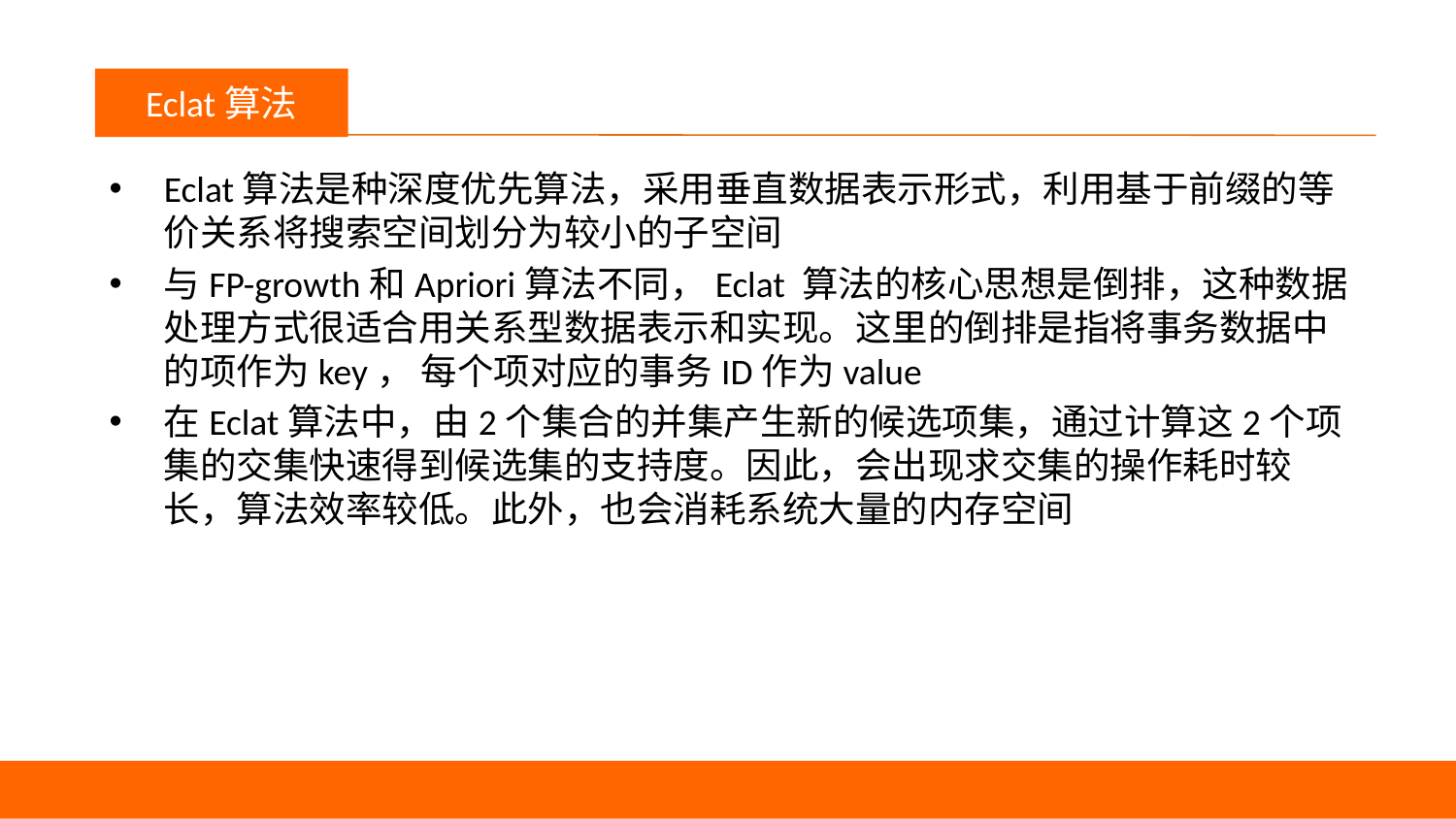

议程
Eclat算法

Eclat算法是种深度优先算法，采用垂直数据表示形式，利用基于前缀的等价关系将搜索空间划分为较小的子空间
与FP-growth和Apriori算法不同，Eclat 算法的核心思想是倒排，这种数据处理方式很适合用关系型数据表示和实现。这里的倒排是指将事务数据中的项作为key， 每个项对应的事务ID作为value
在Eclat算法中，由2个集合的并集产生新的候选项集，通过计算这2个项集的交集快速得到候选集的支持度。因此，会出现求交集的操作耗时较长，算法效率较低。此外，也会消耗系统大量的内存空间